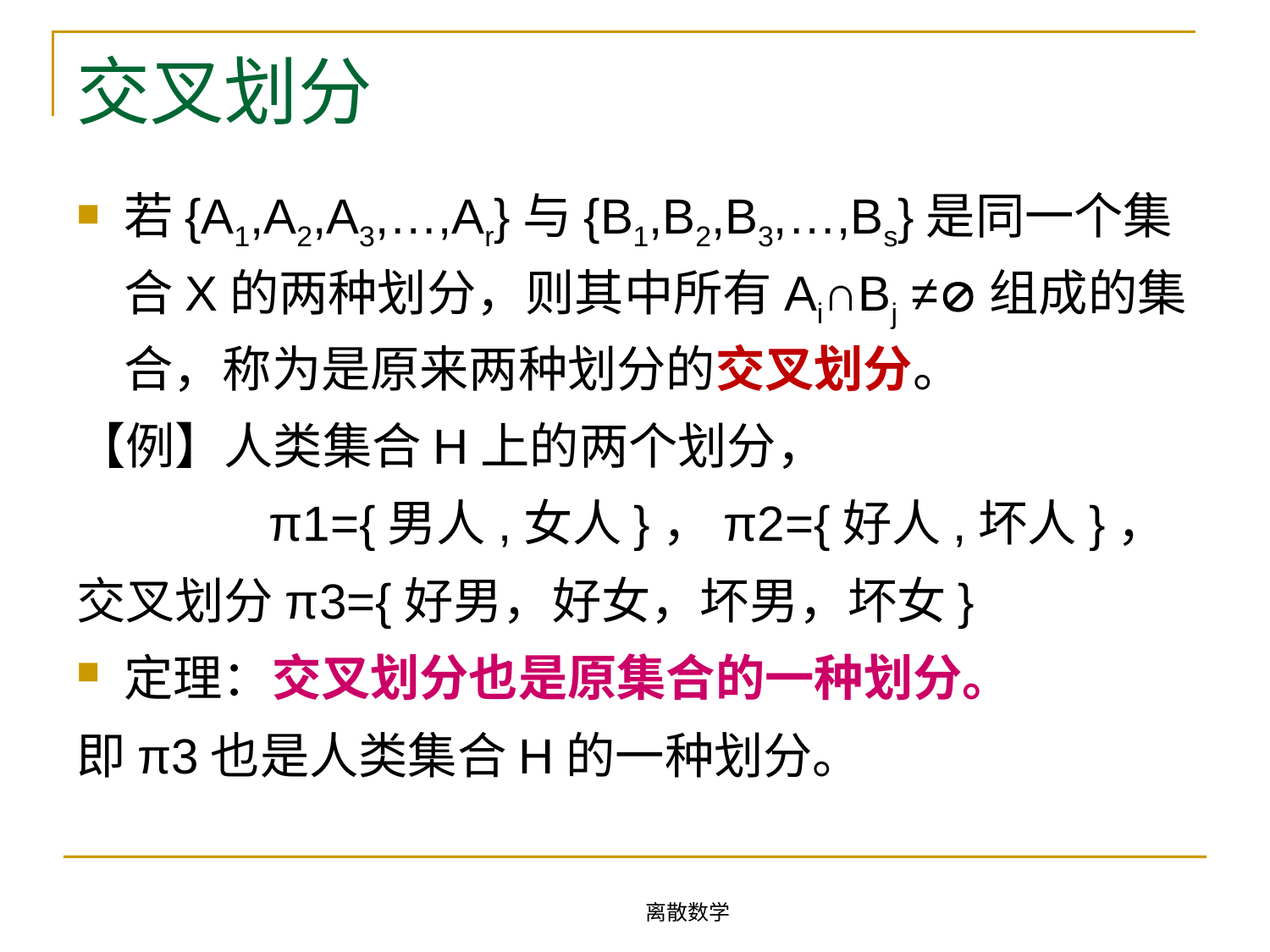

# 交叉划分
若{A1,A2,A3,…,Ar}与{B1,B2,B3,…,Bs}是同一个集合X的两种划分，则其中所有Ai∩Bj ≠∅组成的集合，称为是原来两种划分的交叉划分。
【例】人类集合H上的两个划分，
              π1={男人,女人}，π2={好人,坏人}，
交叉划分π3={好男，好女，坏男，坏女}
定理：交叉划分也是原集合的一种划分。
即π3也是人类集合H的一种划分。

离散数学
30